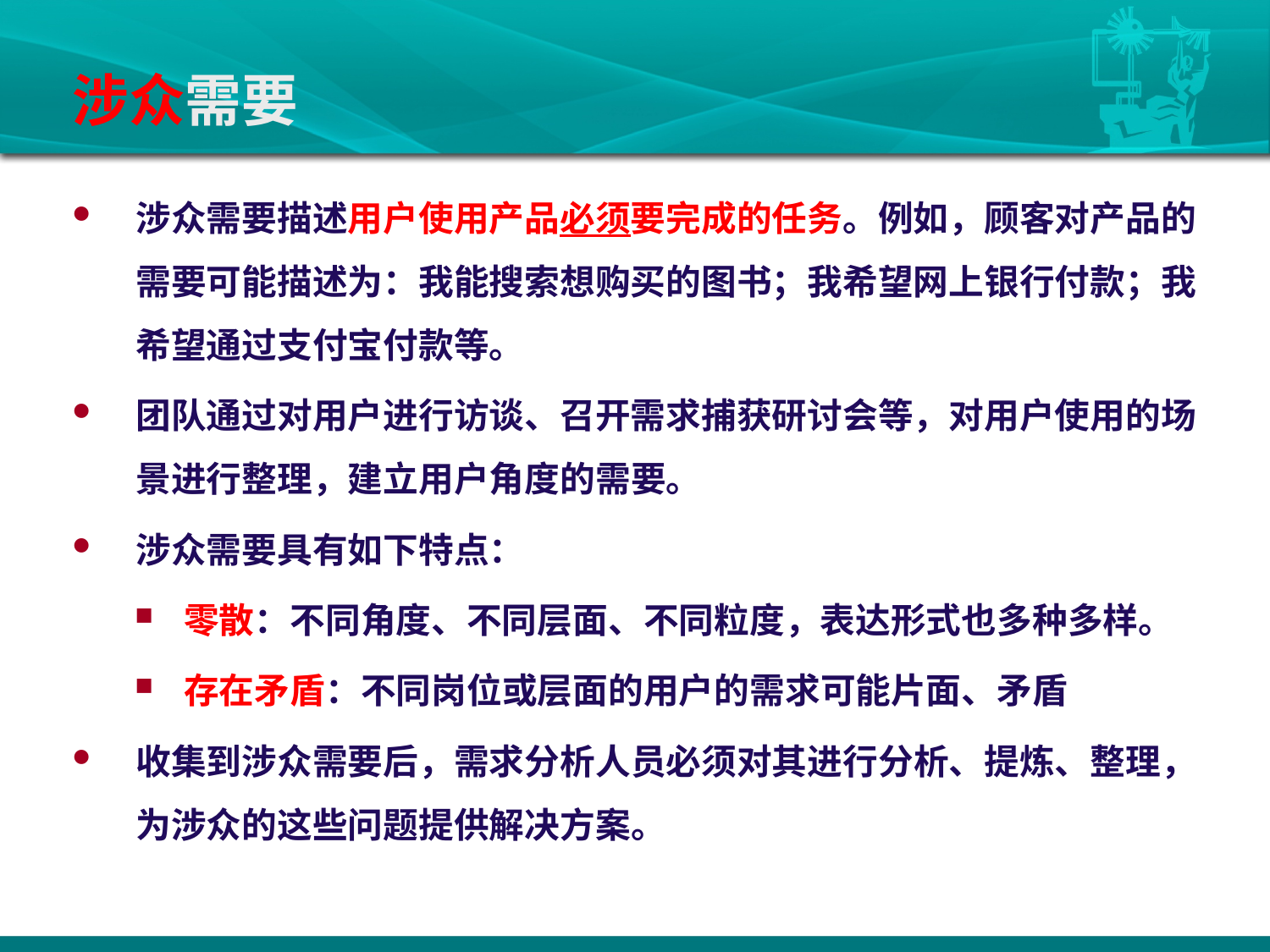

# 涉众需要
涉众需要描述用户使用产品必须要完成的任务。例如，顾客对产品的需要可能描述为：我能搜索想购买的图书；我希望网上银行付款；我希望通过支付宝付款等。
团队通过对用户进行访谈、召开需求捕获研讨会等，对用户使用的场景进行整理，建立用户角度的需要。
涉众需要具有如下特点：
零散：不同角度、不同层面、不同粒度，表达形式也多种多样。
存在矛盾：不同岗位或层面的用户的需求可能片面、矛盾
收集到涉众需要后，需求分析人员必须对其进行分析、提炼、整理，为涉众的这些问题提供解决方案。